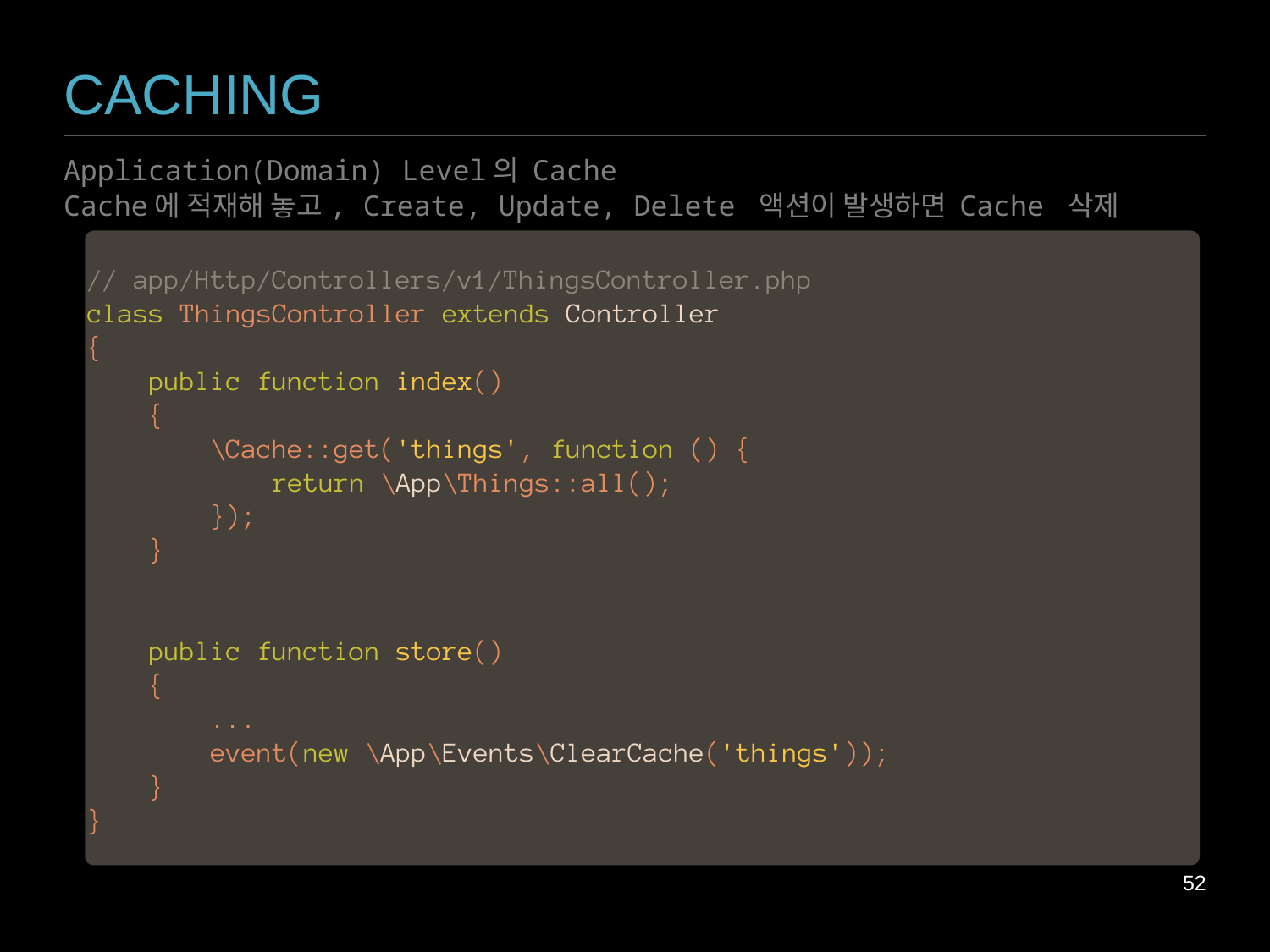

# CACHING
Application(Domain) Level의 Cache
Cache에 적재해 놓고, Create, Update, Delete 액션이 발생하면 Cache 삭제
// app/Http/Controllers/v1/ThingsController.php
class ThingsController extends Controller
{
    public function index()
    {
        \Cache::get('things', function () {
            return \App\Things::all();
        });
    }
    public function store()
    {
        ...
        event(new \App\Events\ClearCache('things'));
    }
}
52